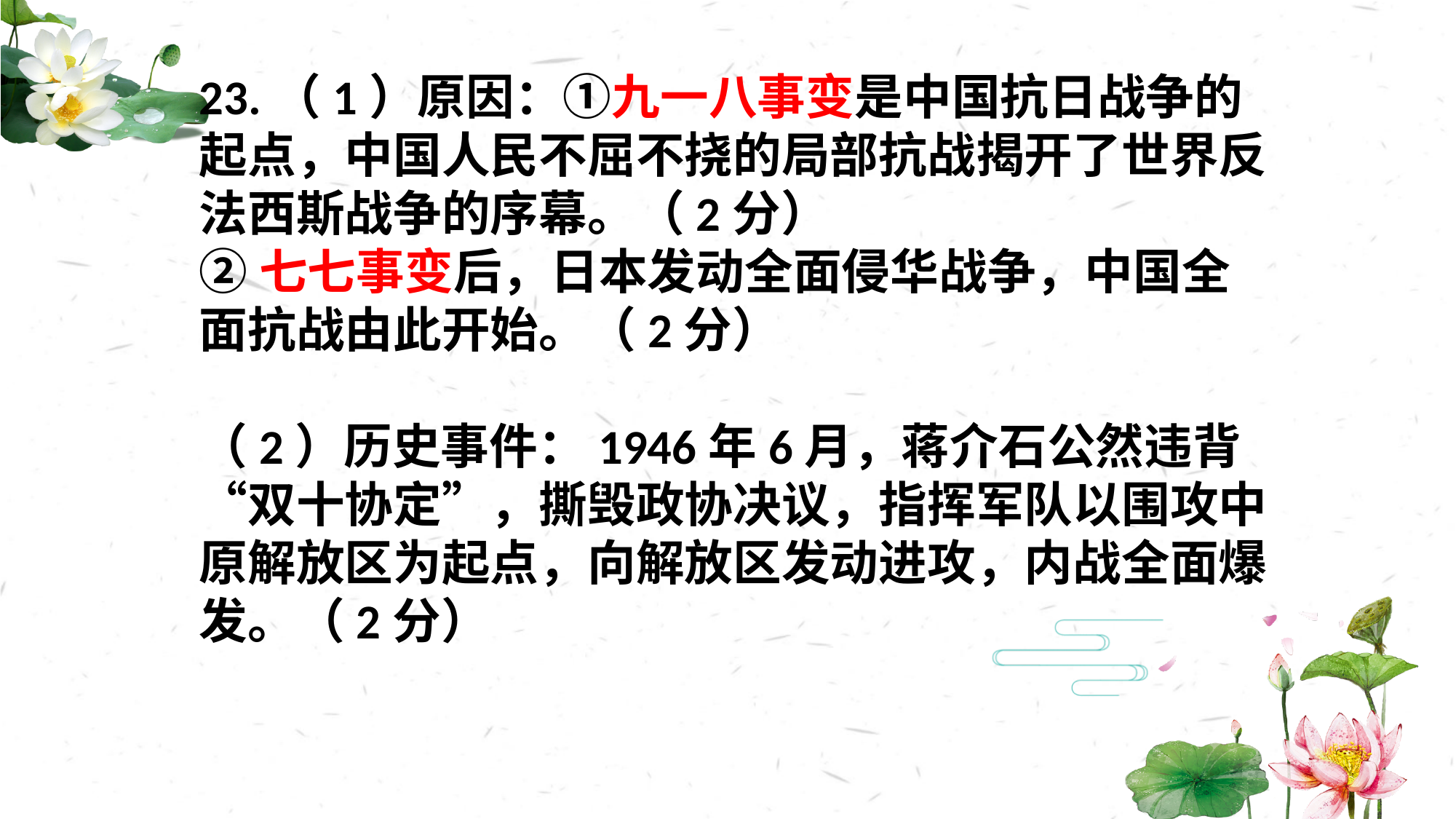

23.（1）原因：①九一八事变是中国抗日战争的起点，中国人民不屈不挠的局部抗战揭开了世界反法西斯战争的序幕。（2分）
②七七事变后，日本发动全面侵华战争，中国全面抗战由此开始。（2分）

（2）历史事件：1946年6月，蒋介石公然违背“双十协定”，撕毁政协决议，指挥军队以围攻中原解放区为起点，向解放区发动进攻，内战全面爆发。（2分）